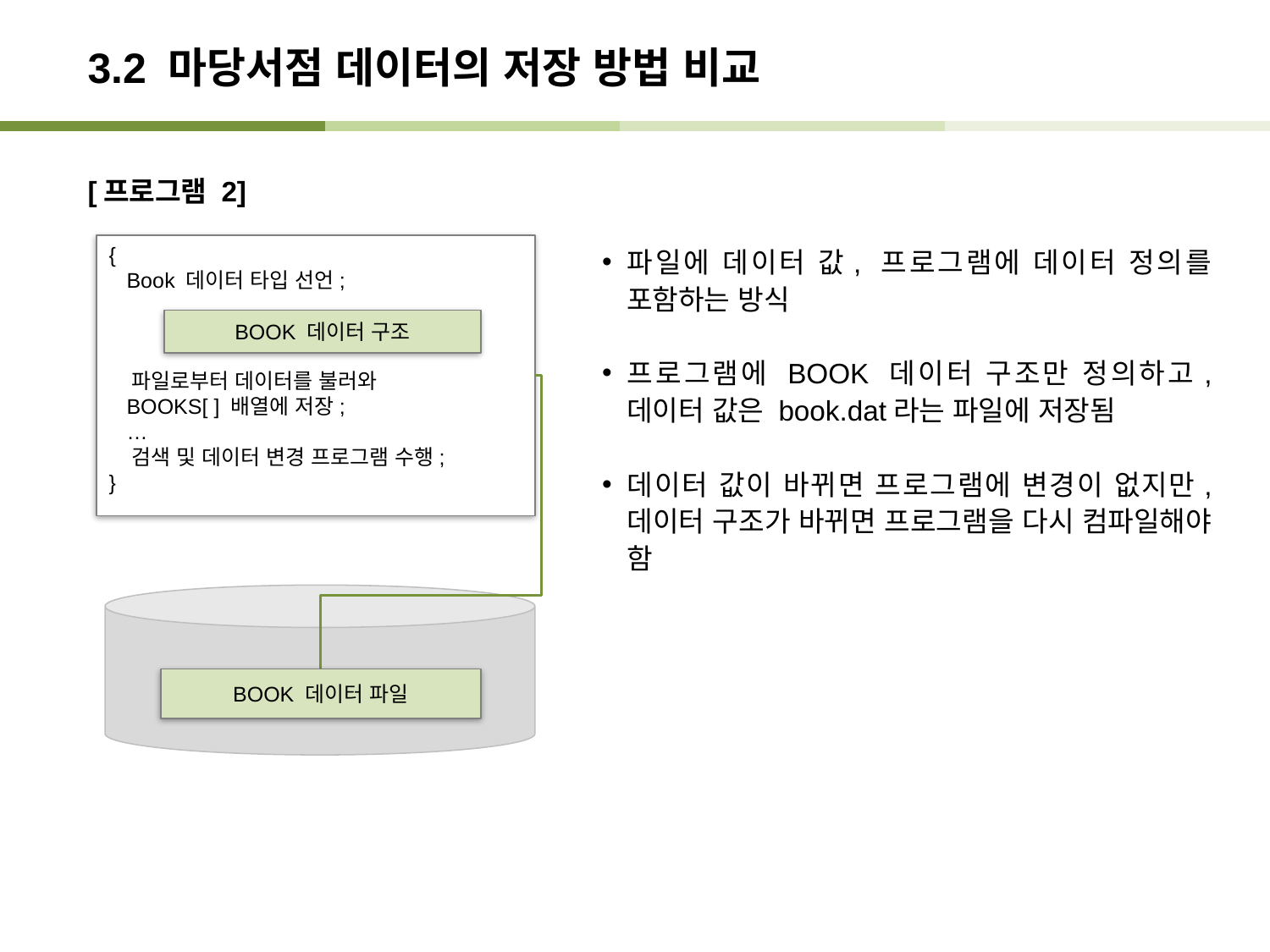

# 3.2 마당서점 데이터의 저장 방법 비교
[프로그램 2]
{
   Book 데이터 타입 선언;

   파일로부터 데이터를 불러와
   BOOKS[ ] 배열에 저장;
   …
   검색 및 데이터 변경 프로그램 수행;
}

파일에 데이터 값, 프로그램에 데이터 정의를 포함하는 방식

프로그램에 BOOK 데이터 구조만 정의하고, 데이터 값은 book.dat라는 파일에 저장됨

데이터 값이 바뀌면 프로그램에 변경이 없지만, 데이터 구조가 바뀌면 프로그램을 다시 컴파일해야 함
BOOK 데이터 구조

BOOK 데이터 파일